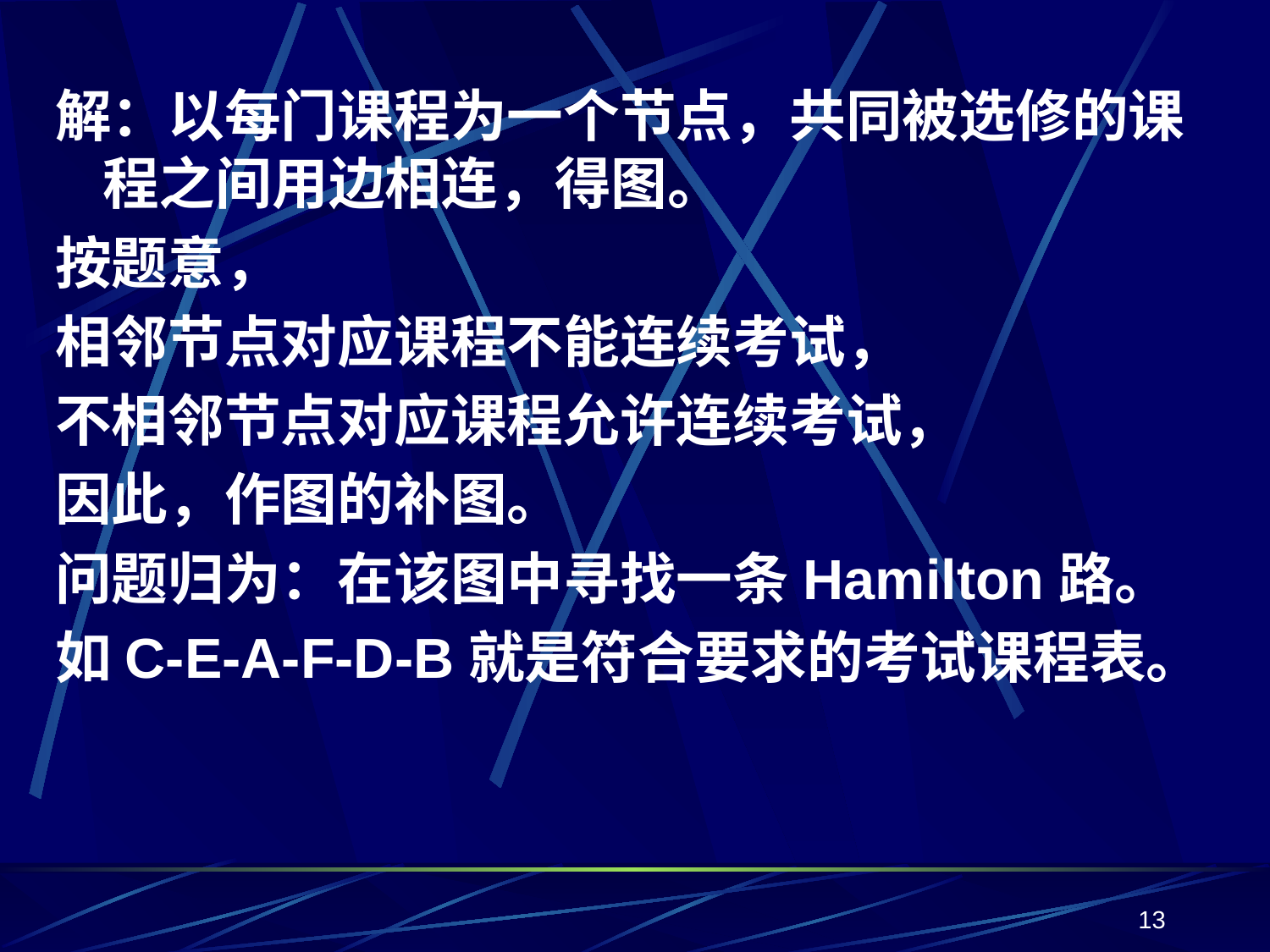

解：以每门课程为一个节点，共同被选修的课程之间用边相连，得图。
按题意，
相邻节点对应课程不能连续考试，
不相邻节点对应课程允许连续考试，
因此，作图的补图。
问题归为：在该图中寻找一条Hamilton路。
如C-E-A-F-D-B就是符合要求的考试课程表。
13